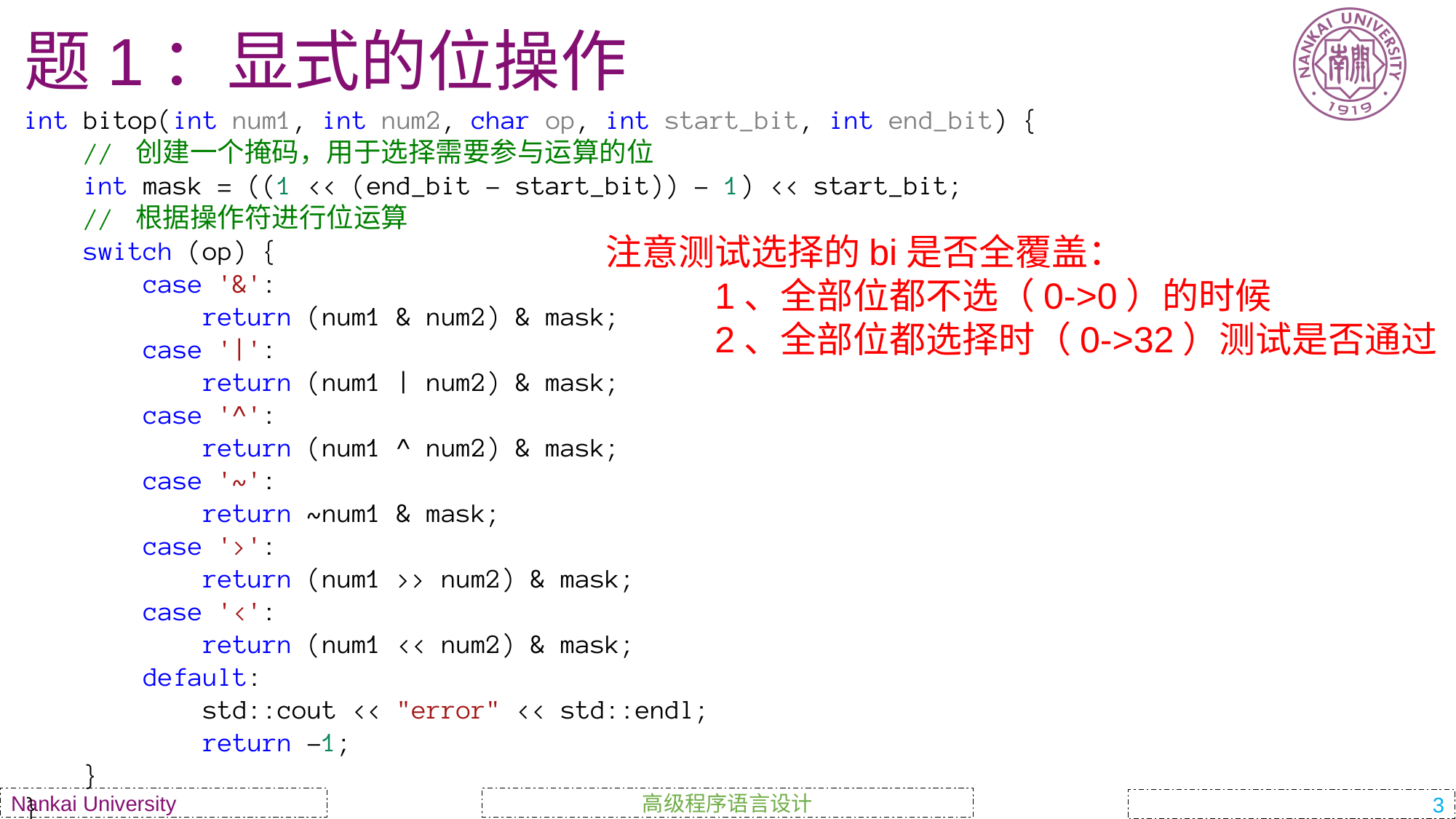

# 题1：显式的位操作
int bitop(int num1, int num2, char op, int start_bit, int end_bit) {
    // 创建一个掩码，用于选择需要参与运算的位
    int mask = ((1 << (end_bit - start_bit)) - 1) << start_bit;
    // 根据操作符进行位运算
    switch (op) {
        case '&':
            return (num1 & num2) & mask;
        case '|':
            return (num1 | num2) & mask;
        case '^':
            return (num1 ^ num2) & mask;
        case '~':
            return ~num1 & mask;
        case '>':
            return (num1 >> num2) & mask;
        case '<':
            return (num1 << num2) & mask;
        default:
            std::cout << "error" << std::endl;
            return -1;
    }
}
注意测试选择的bi是否全覆盖：
	1、全部位都不选（0->0）的时候
	2、全部位都选择时（0->32）测试是否通过
高级程序语言设计
Nankai University
3